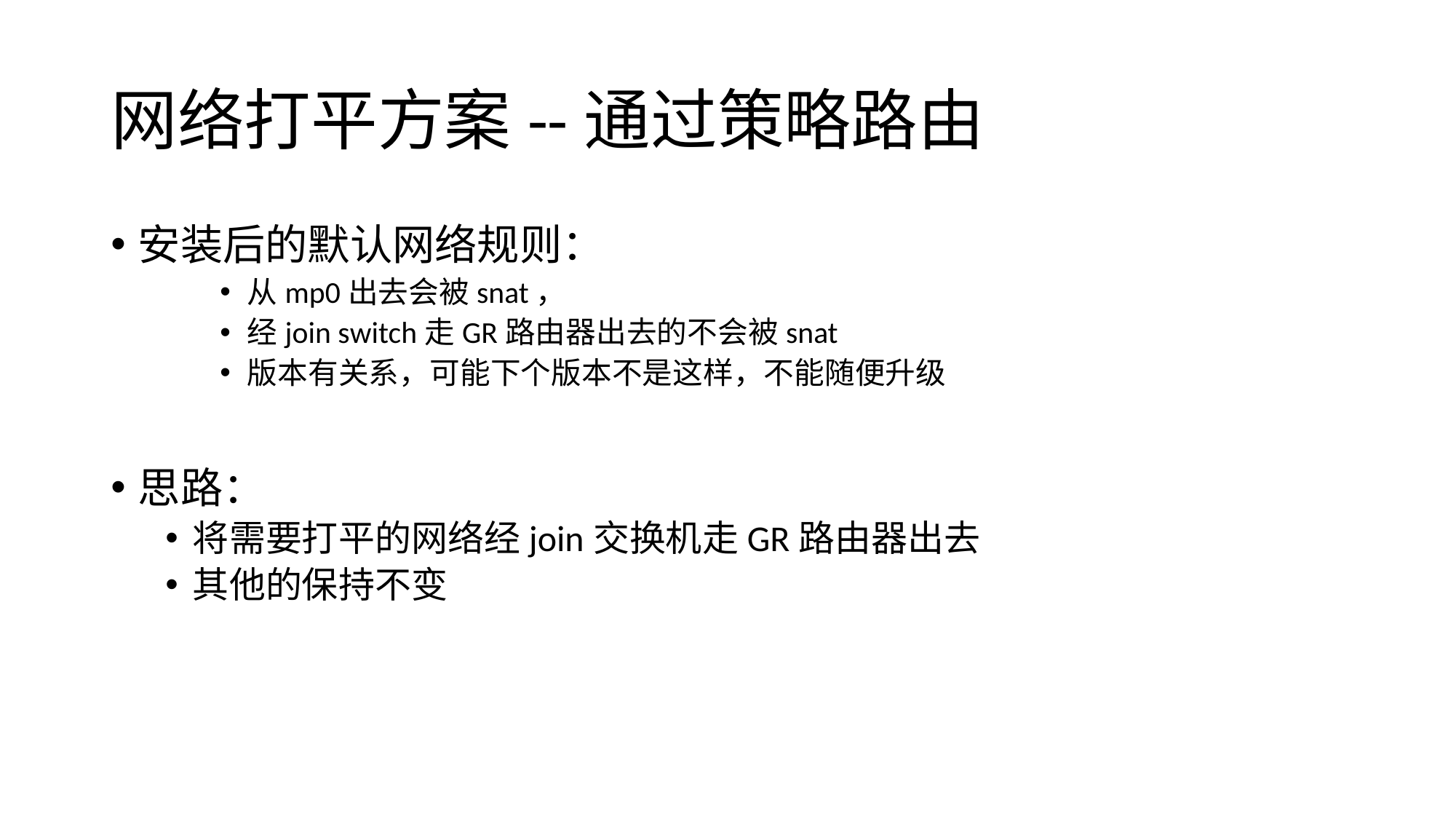

# 网络打平方案--通过策略路由
安装后的默认网络规则：
从mp0出去会被snat，
经join switch走GR路由器出去的不会被snat
版本有关系，可能下个版本不是这样，不能随便升级

思路：
将需要打平的网络经join交换机走GR路由器出去
其他的保持不变